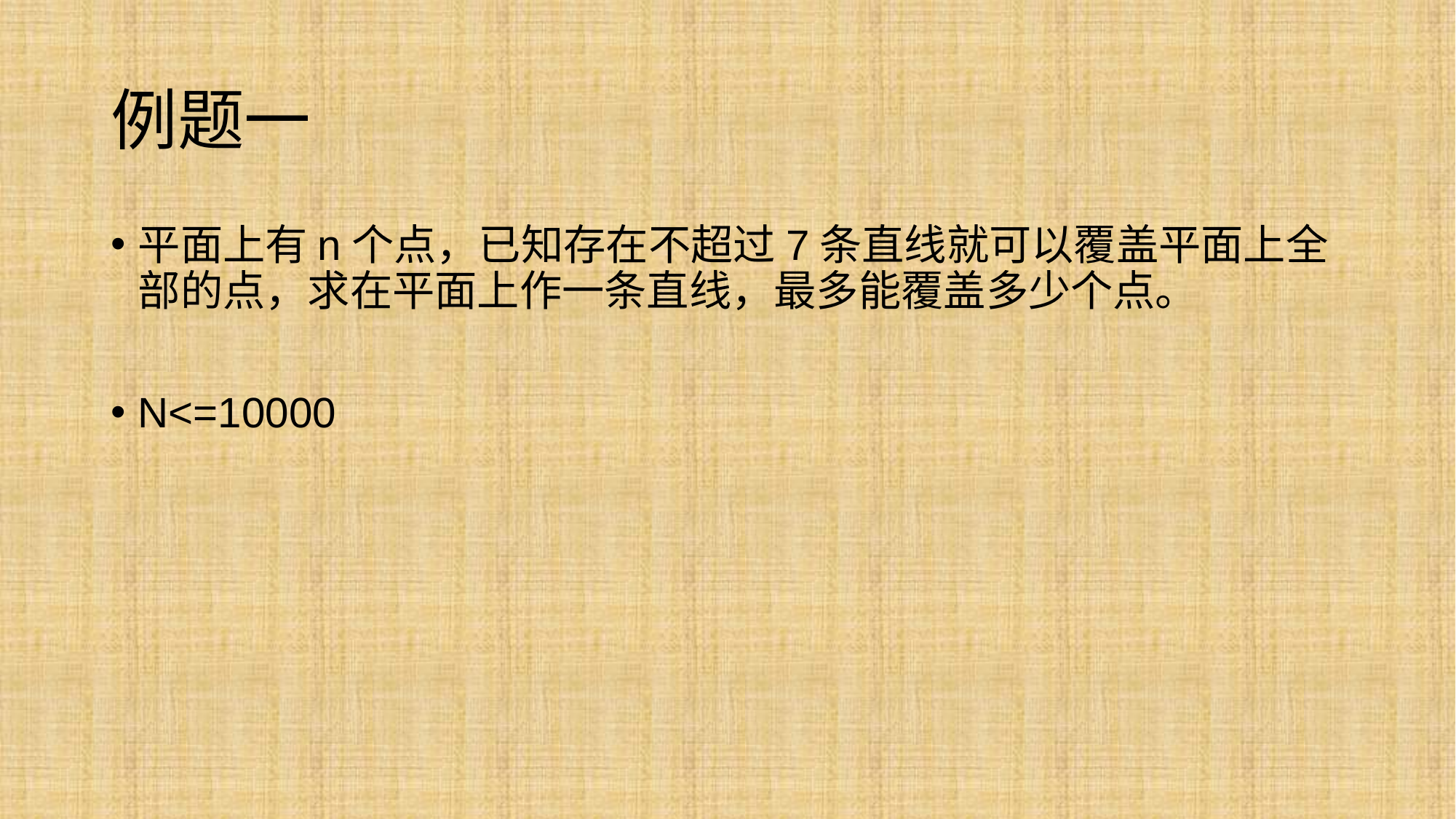

# 例题一
平面上有n个点，已知存在不超过7条直线就可以覆盖平面上全部的点，求在平面上作一条直线，最多能覆盖多少个点。

N<=10000